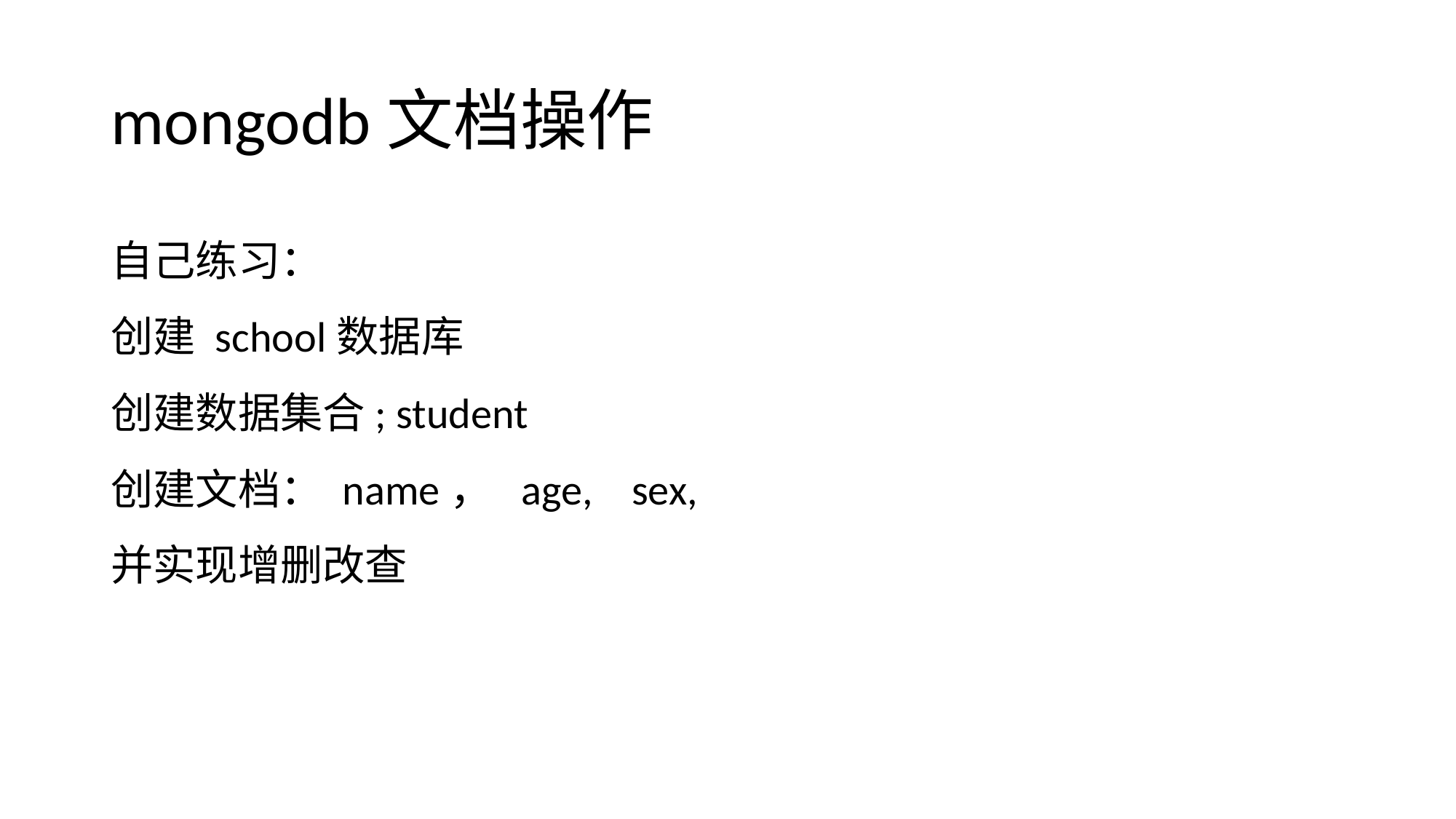

# mongodb文档操作
自己练习：
创建 school数据库
创建数据集合; student
创建文档： name，  age,    sex,
并实现增删改查